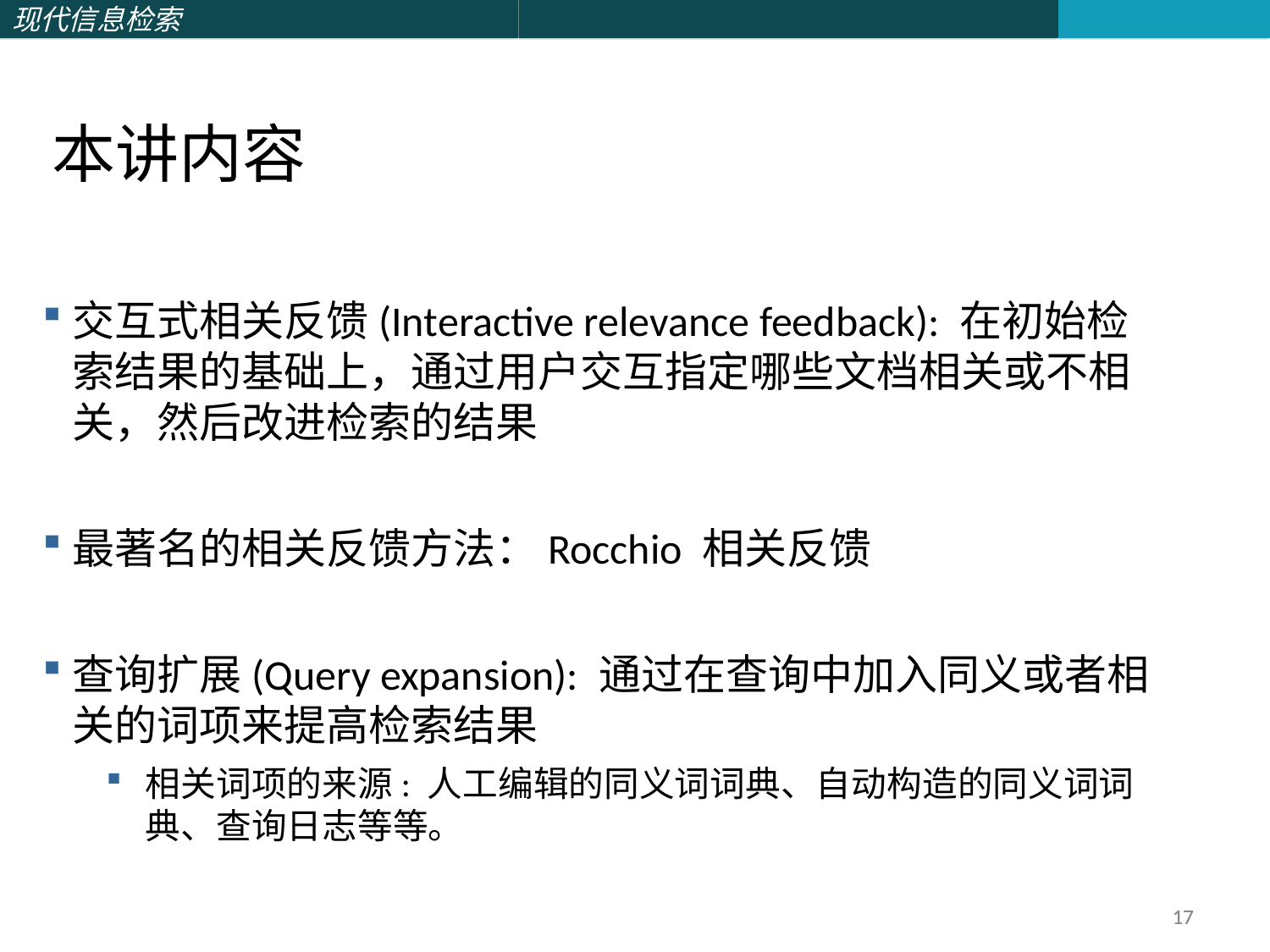

本讲内容
交互式相关反馈(Interactive relevance feedback): 在初始检索结果的基础上，通过用户交互指定哪些文档相关或不相关，然后改进检索的结果

最著名的相关反馈方法：Rocchio 相关反馈

查询扩展(Query expansion): 通过在查询中加入同义或者相关的词项来提高检索结果
相关词项的来源: 人工编辑的同义词词典、自动构造的同义词词典、查询日志等等。
17
17